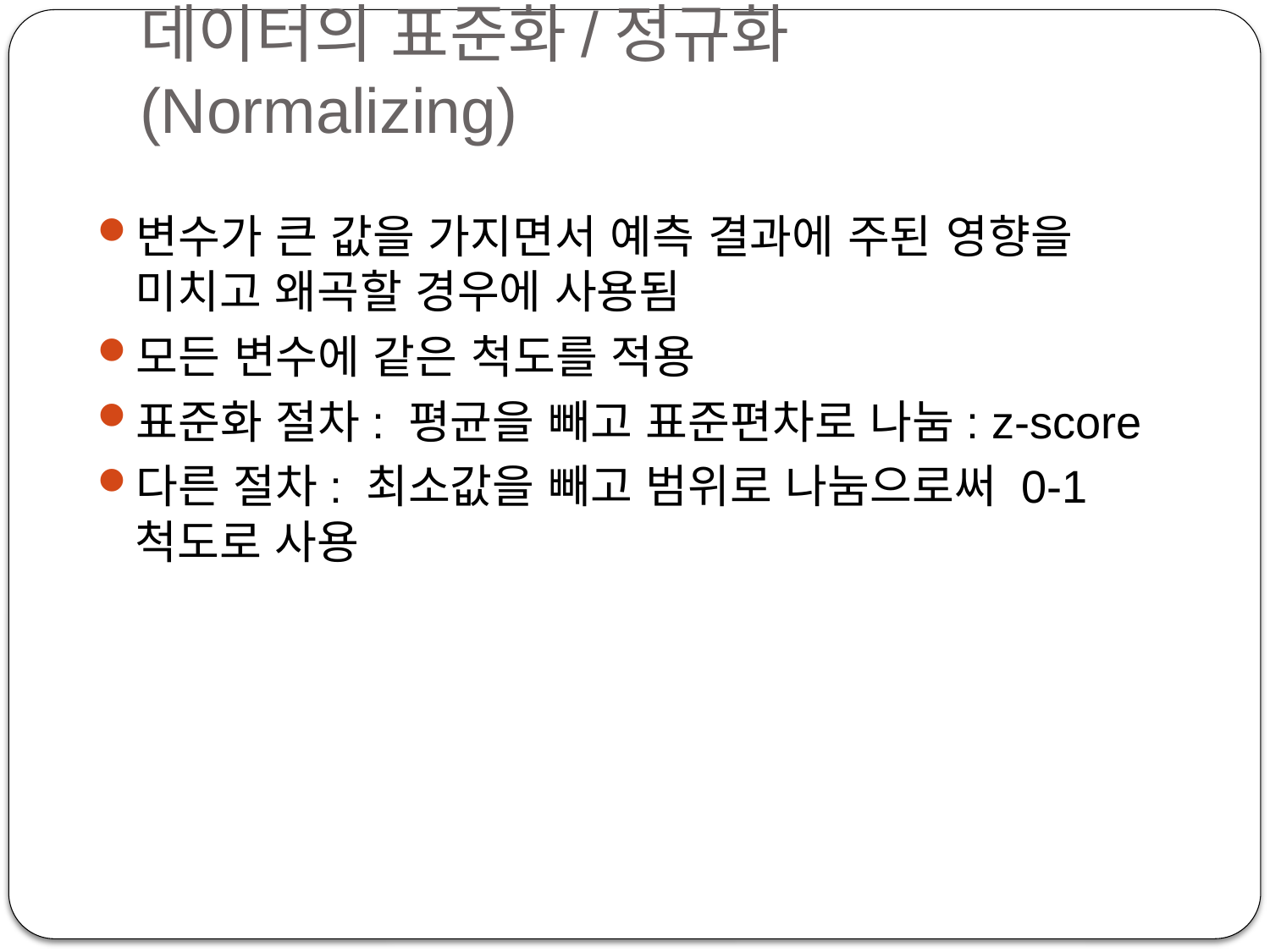

# 데이터의 표준화/정규화 (Normalizing)
변수가 큰 값을 가지면서 예측 결과에 주된 영향을 미치고 왜곡할 경우에 사용됨
모든 변수에 같은 척도를 적용
표준화 절차: 평균을 빼고 표준편차로 나눔: z-score
다른 절차: 최소값을 빼고 범위로 나눔으로써 0-1 척도로 사용